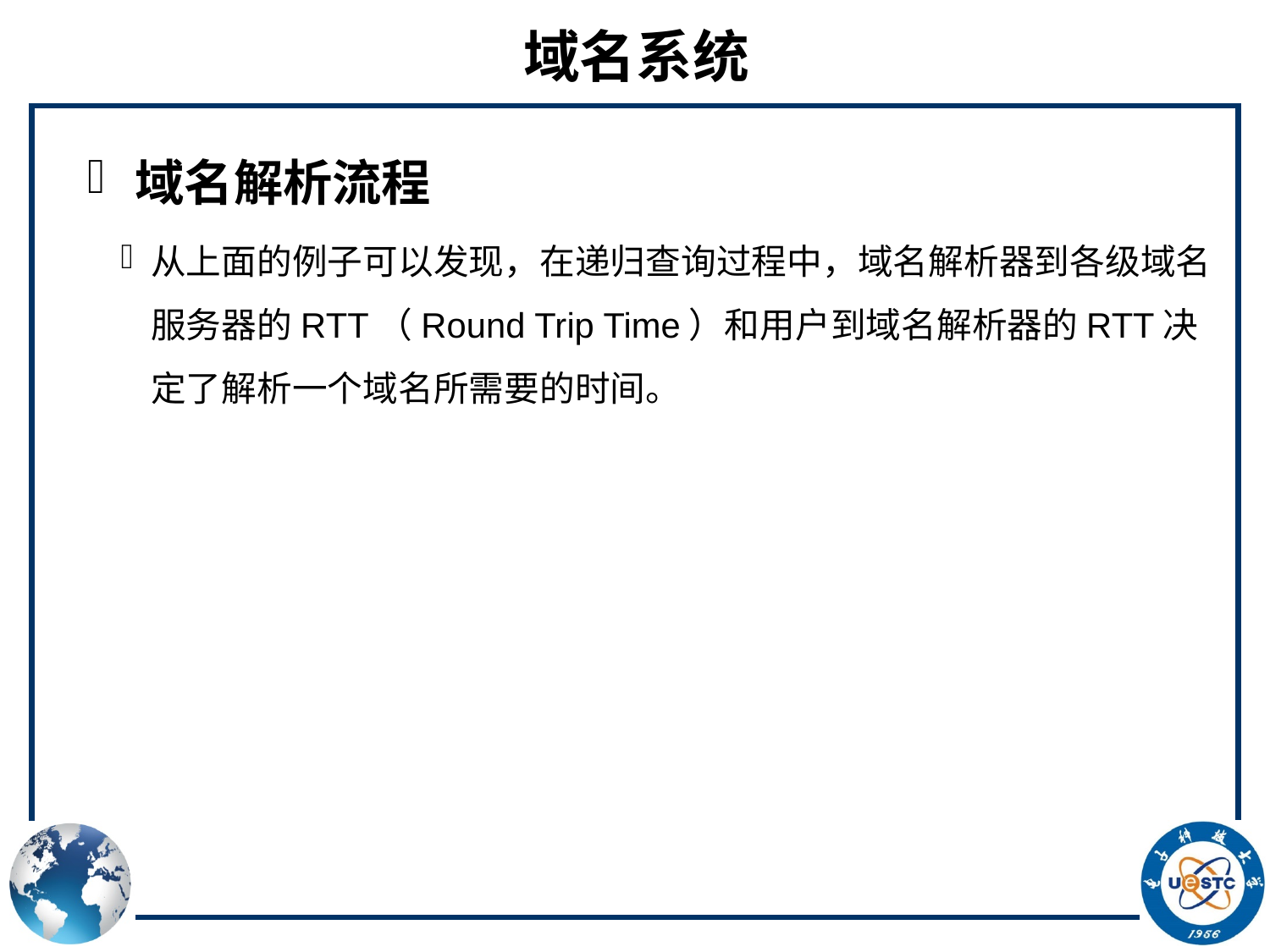

# 域名系统
域名解析流程
从上面的例子可以发现，在递归查询过程中，域名解析器到各级域名服务器的RTT（Round Trip Time）和用户到域名解析器的RTT决定了解析一个域名所需要的时间。